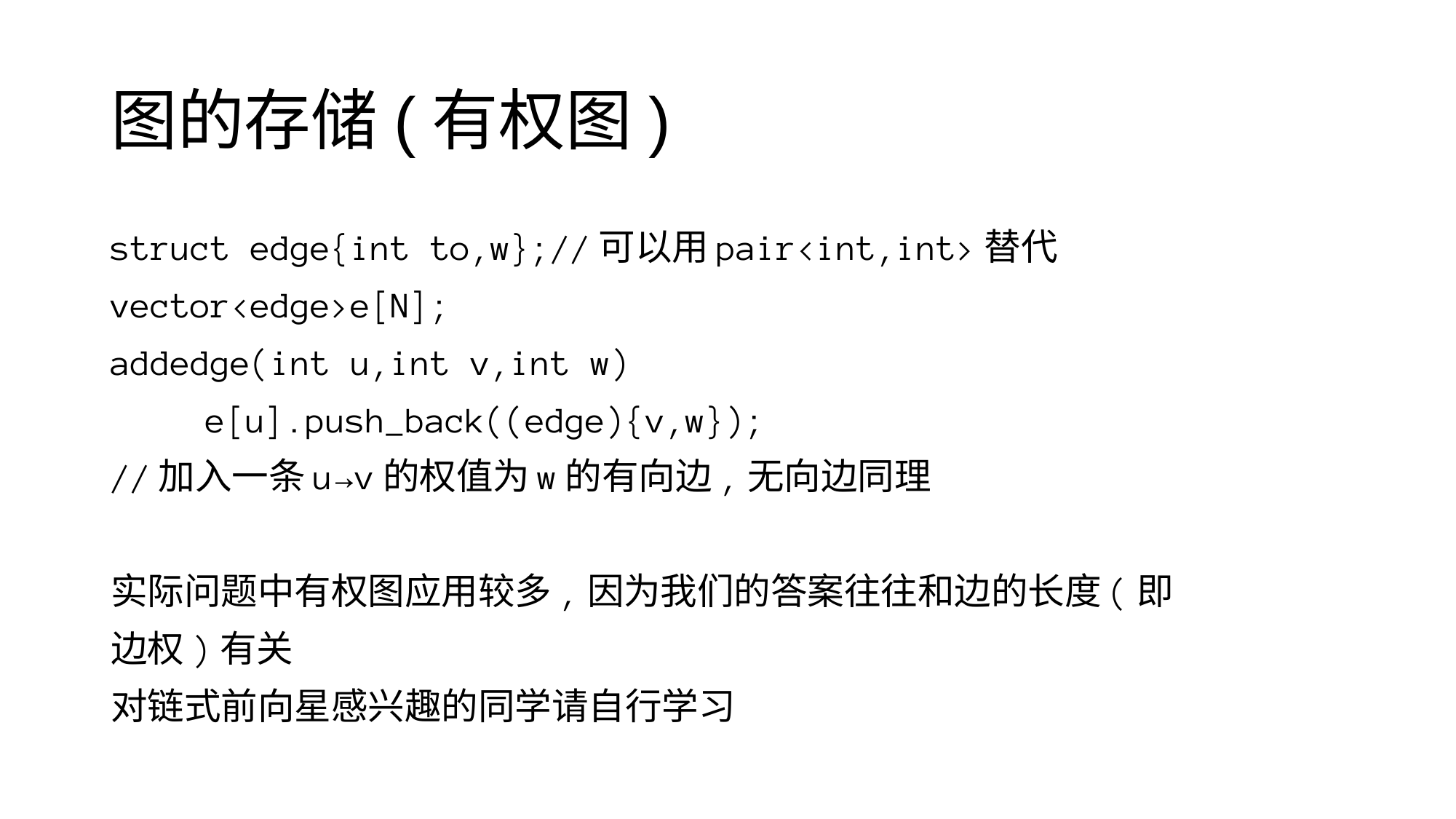

# 图的存储(有权图)
struct edge{int to,w};//可以用pair<int,int>替代
vector<edge>e[N];
addedge(int u,int v,int w)
	e[u].push_back((edge){v,w});
//加入一条u→v的权值为w的有向边,无向边同理

实际问题中有权图应用较多,因为我们的答案往往和边的长度(即
边权)有关
对链式前向星感兴趣的同学请自行学习